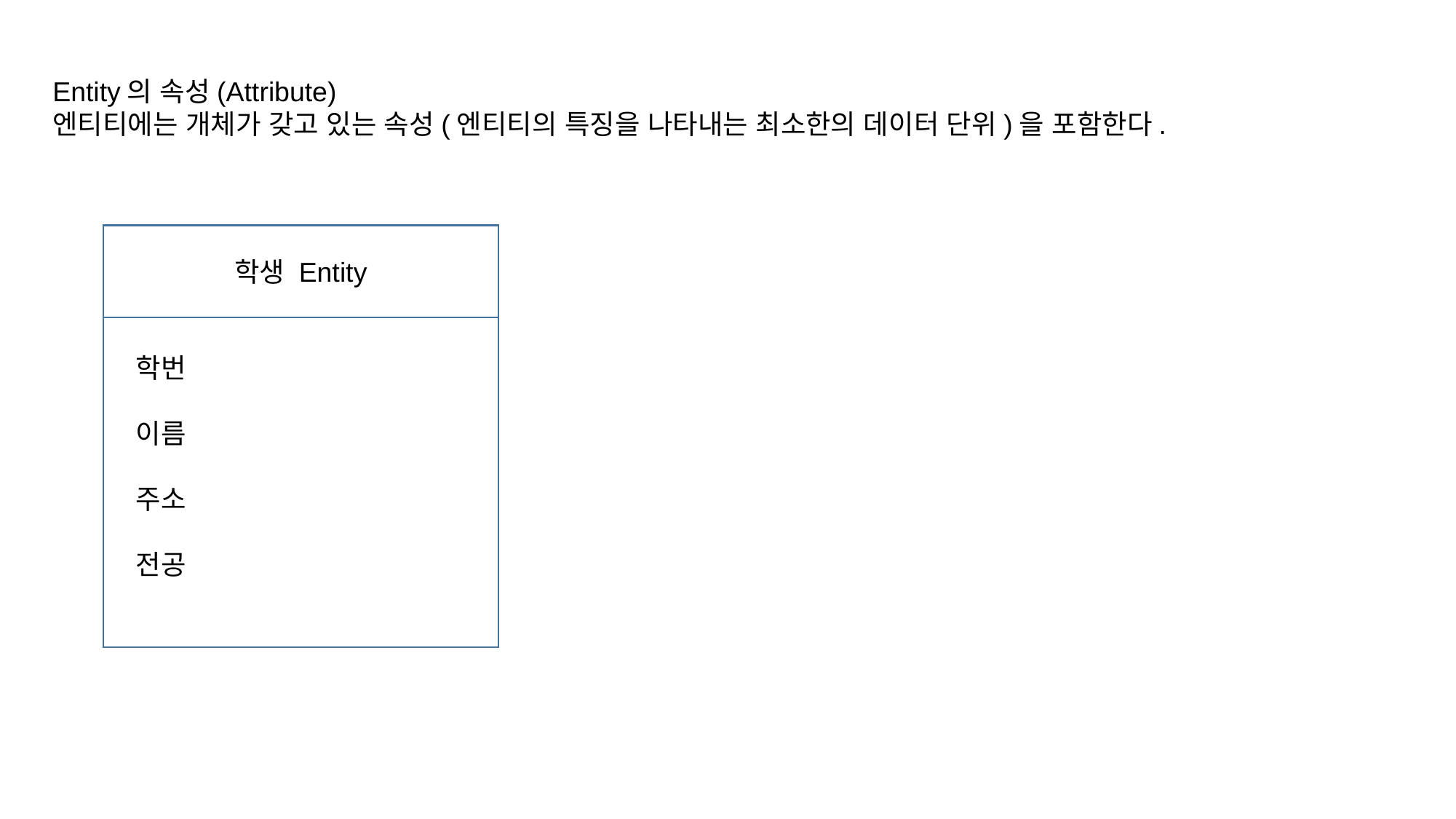

Entity의 속성(Attribute)
엔티티에는 개체가 갖고 있는 속성(엔티티의 특징을 나타내는 최소한의 데이터 단위)을 포함한다.
속성
학생 Entity
학번

이름

주소

전공